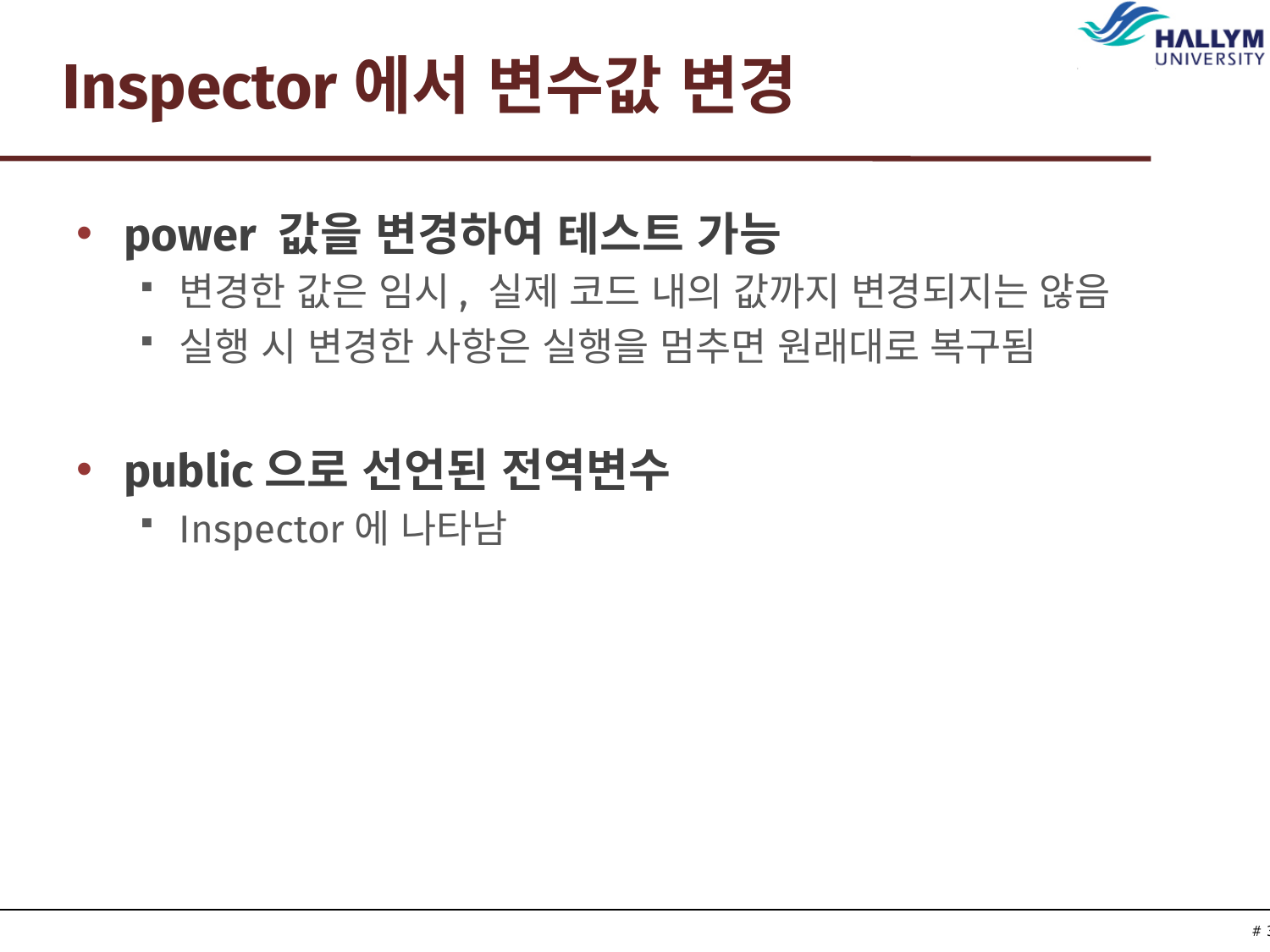

# Inspector에서 변수값 변경
power 값을 변경하여 테스트 가능
변경한 값은 임시, 실제 코드 내의 값까지 변경되지는 않음
실행 시 변경한 사항은 실행을 멈추면 원래대로 복구됨

public으로 선언된 전역변수
Inspector에 나타남